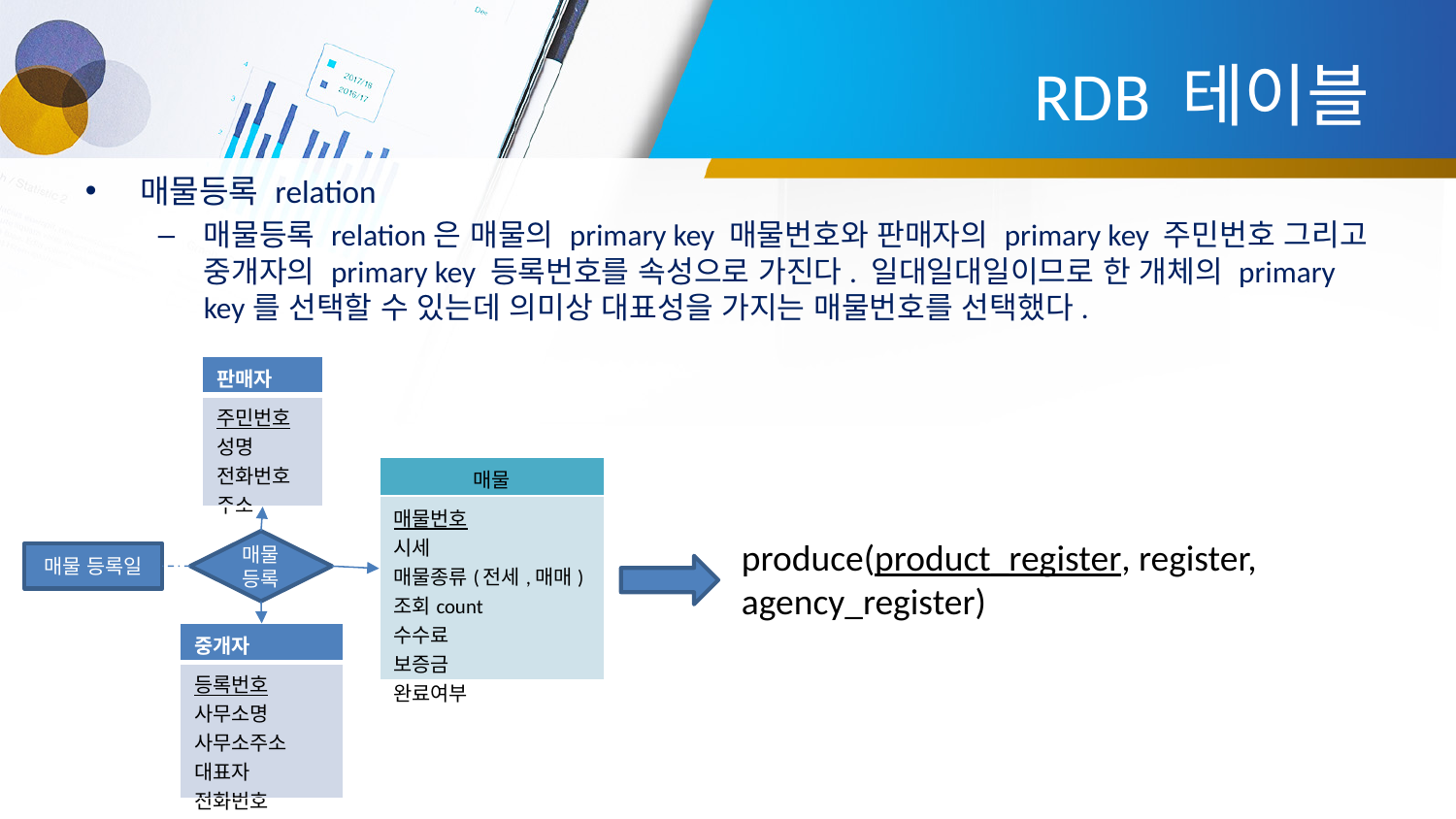

# RDB 테이블
매물등록 relation
매물등록 relation은 매물의 primary key 매물번호와 판매자의 primary key 주민번호 그리고 중개자의 primary key 등록번호를 속성으로 가진다. 일대일대일이므로 한 개체의 primary key를 선택할 수 있는데 의미상 대표성을 가지는 매물번호를 선택했다.

| 판매자 |
| --- |
| 주민번호 성명 전화번호 주소 |
| 매물 |
| --- |
| 매물번호 시세 매물종류(전세,매매) 조회count 수수료 보증금 완료여부 |
produce(product_register, register, agency_register)

매물등록
매물 등록일

| 중개자 |
| --- |
| 등록번호 사무소명 사무소주소 대표자 전화번호 |